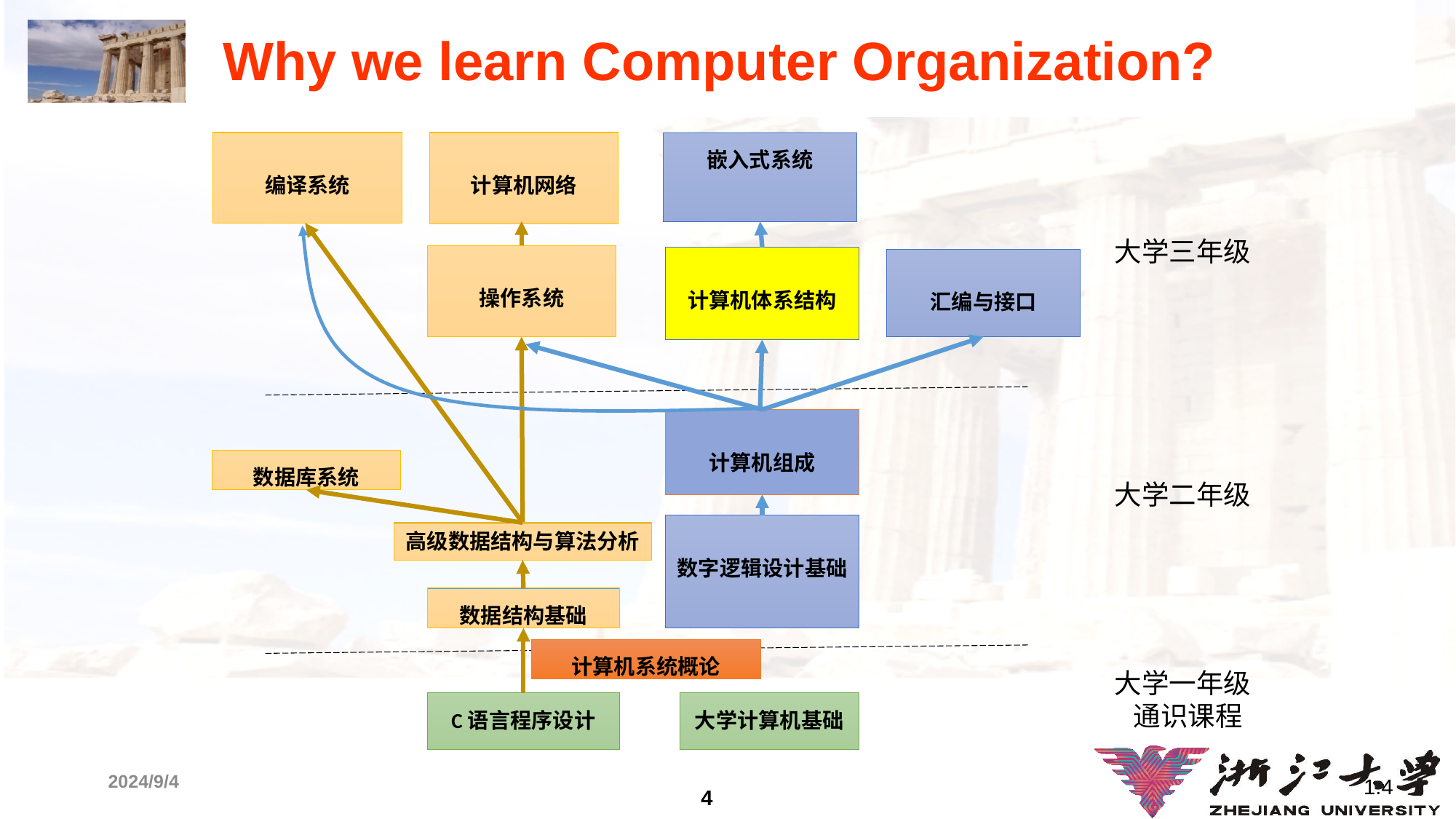

# Why we learn Computer Organization?

编译系统

计算机网络
嵌入式系统

大学三年级

操作系统

计算机体系结构

汇编与接口

计算机组成
数据库系统
大学二年级

数字逻辑设计基础
高级数据结构与算法分析
数据结构基础
计算机系统概论
大学一年级
  通识课程
C语言程序设计
大学计算机基础